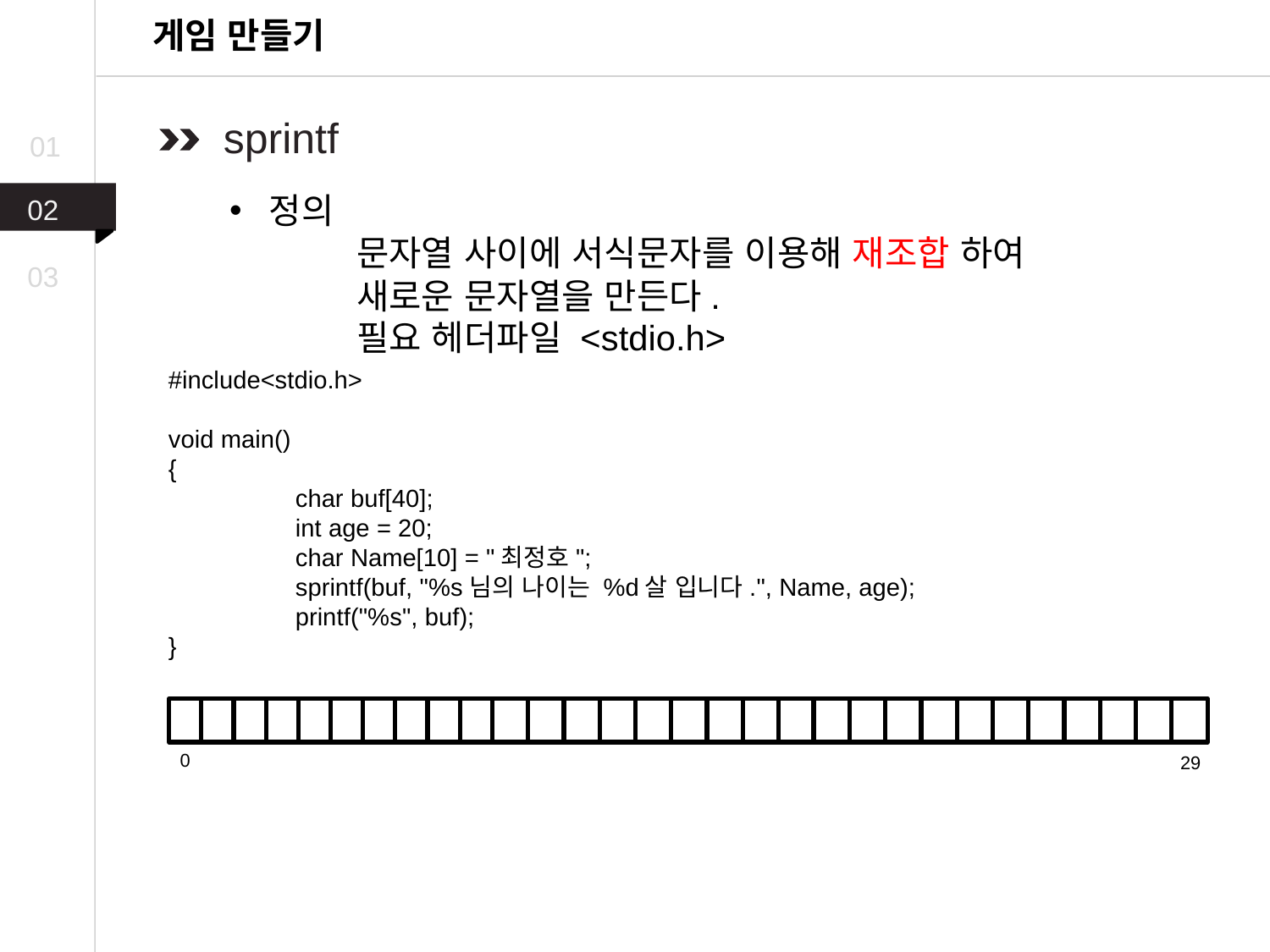

게임 만들기
 sprintf
01

정의
	문자열 사이에 서식문자를 이용해 재조합 하여 	새로운 문자열을 만든다.
	필요 헤더파일 <stdio.h>

02

03
#include<stdio.h>

void main()
{
	char buf[40];
	int age = 20;
	char Name[10] = "최정호";
	sprintf(buf, "%s님의 나이는 %d살 입니다.", Name, age);
	printf("%s", buf);
}

0
29